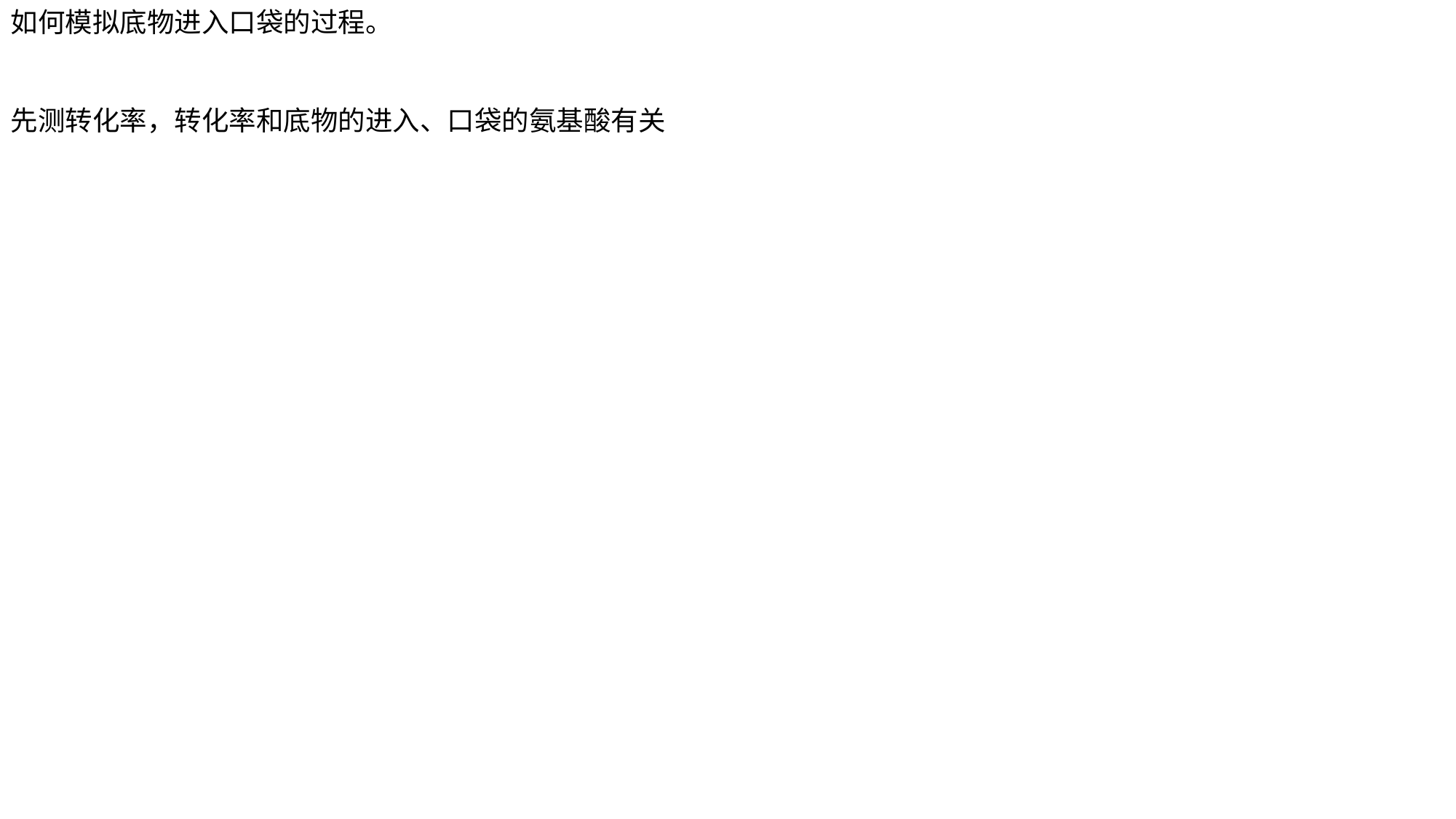

如何模拟底物进入口袋的过程。

先测转化率，转化率和底物的进入、口袋的氨基酸有关